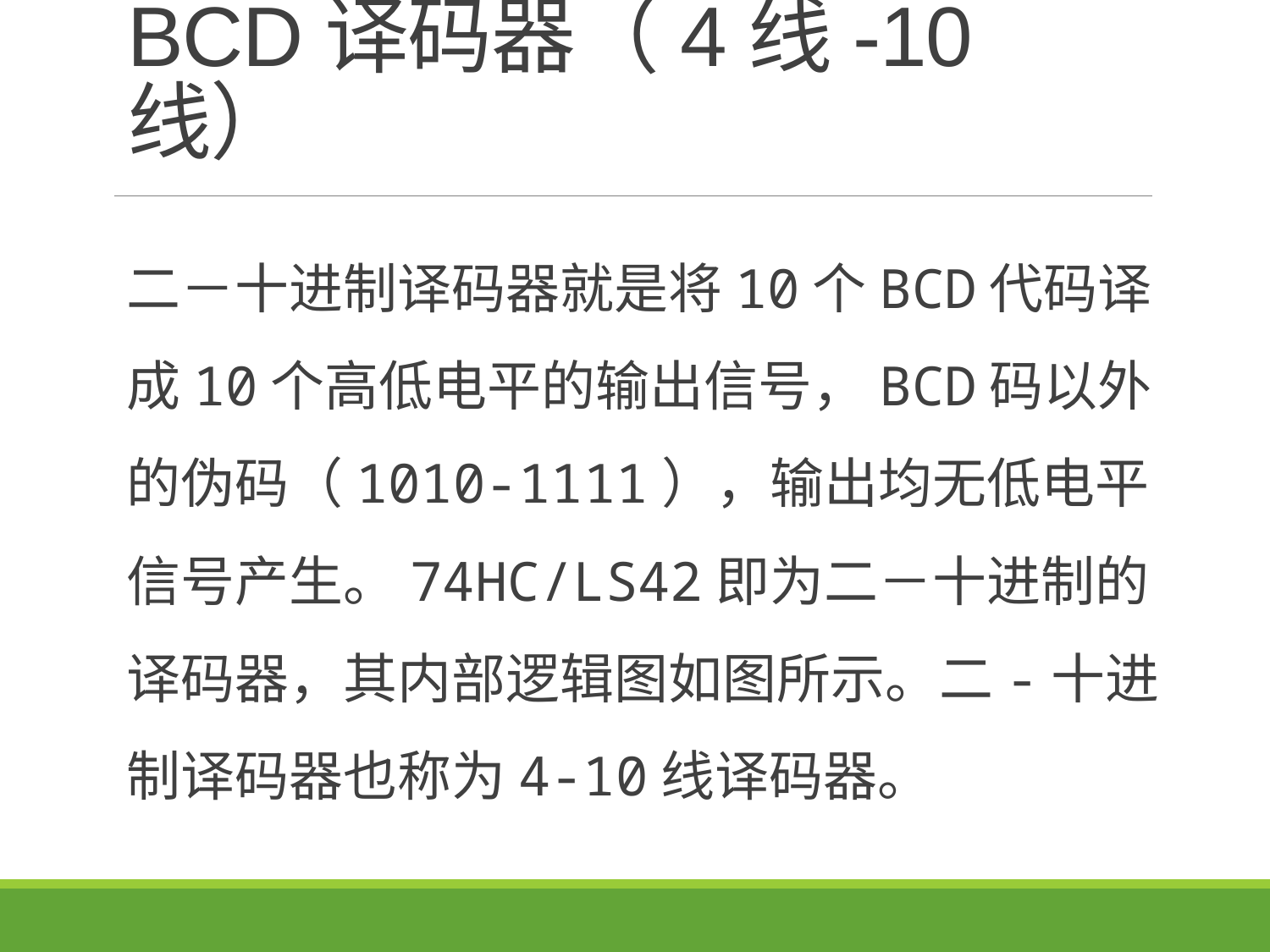

# BCD译码器（4线-10线）
二－十进制译码器就是将10个BCD代码译成10个高低电平的输出信号，BCD码以外的伪码（1010-1111），输出均无低电平信号产生。74HC/LS42即为二－十进制的译码器，其内部逻辑图如图所示。二-十进制译码器也称为4-10线译码器。